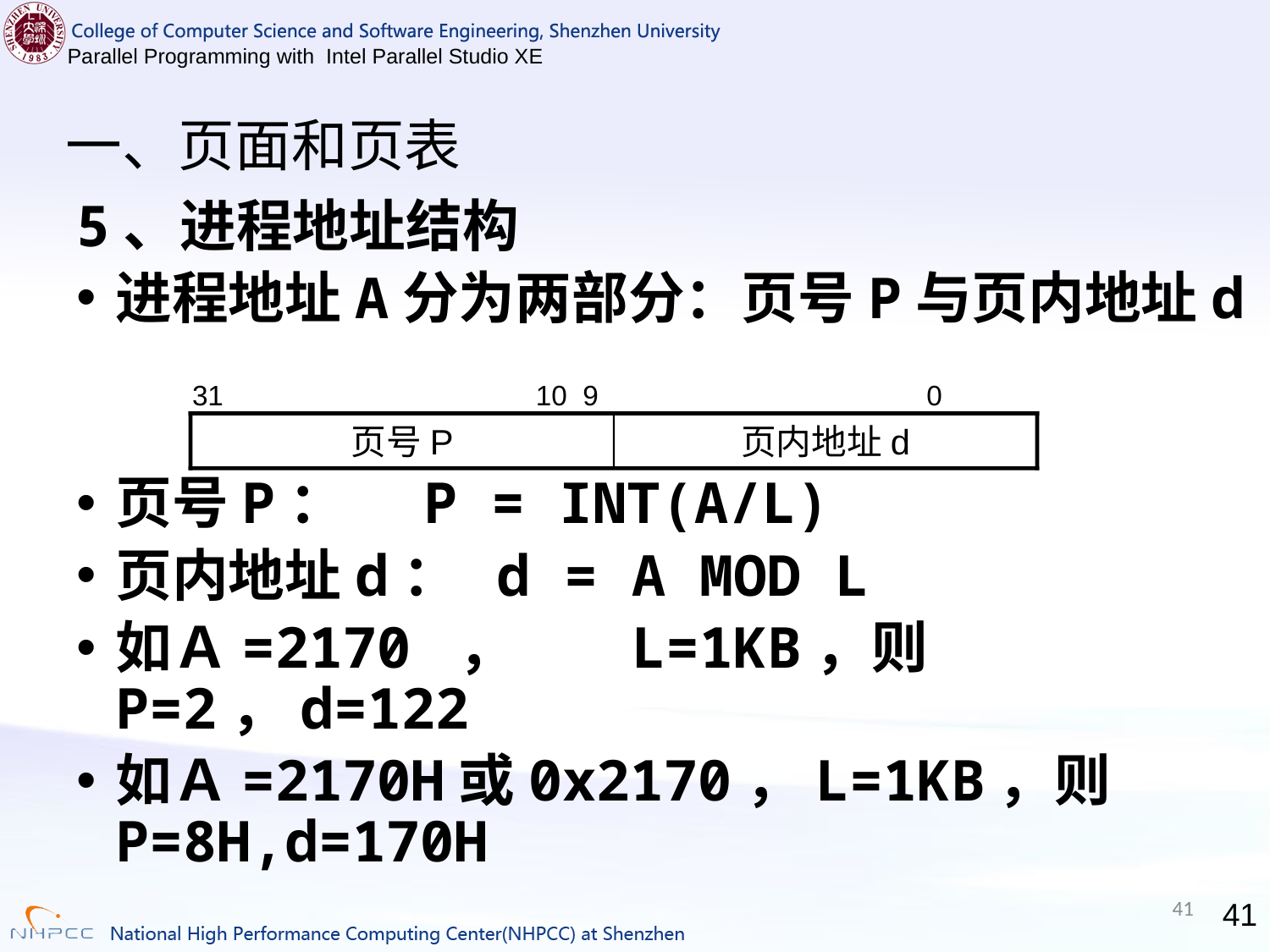

# 一、页面和页表
5、进程地址结构
进程地址A分为两部分：页号P与页内地址d

页号P：     P = INT(A/L)
页内地址d： 	d = A MOD L
如Ａ=2170 ，        L=1KB，则P=2，d=122
如Ａ=2170H或0x2170，L=1KB，则P=8H,d=170H
31                                        10  9                                          0
页号P

页内地址d

41
41